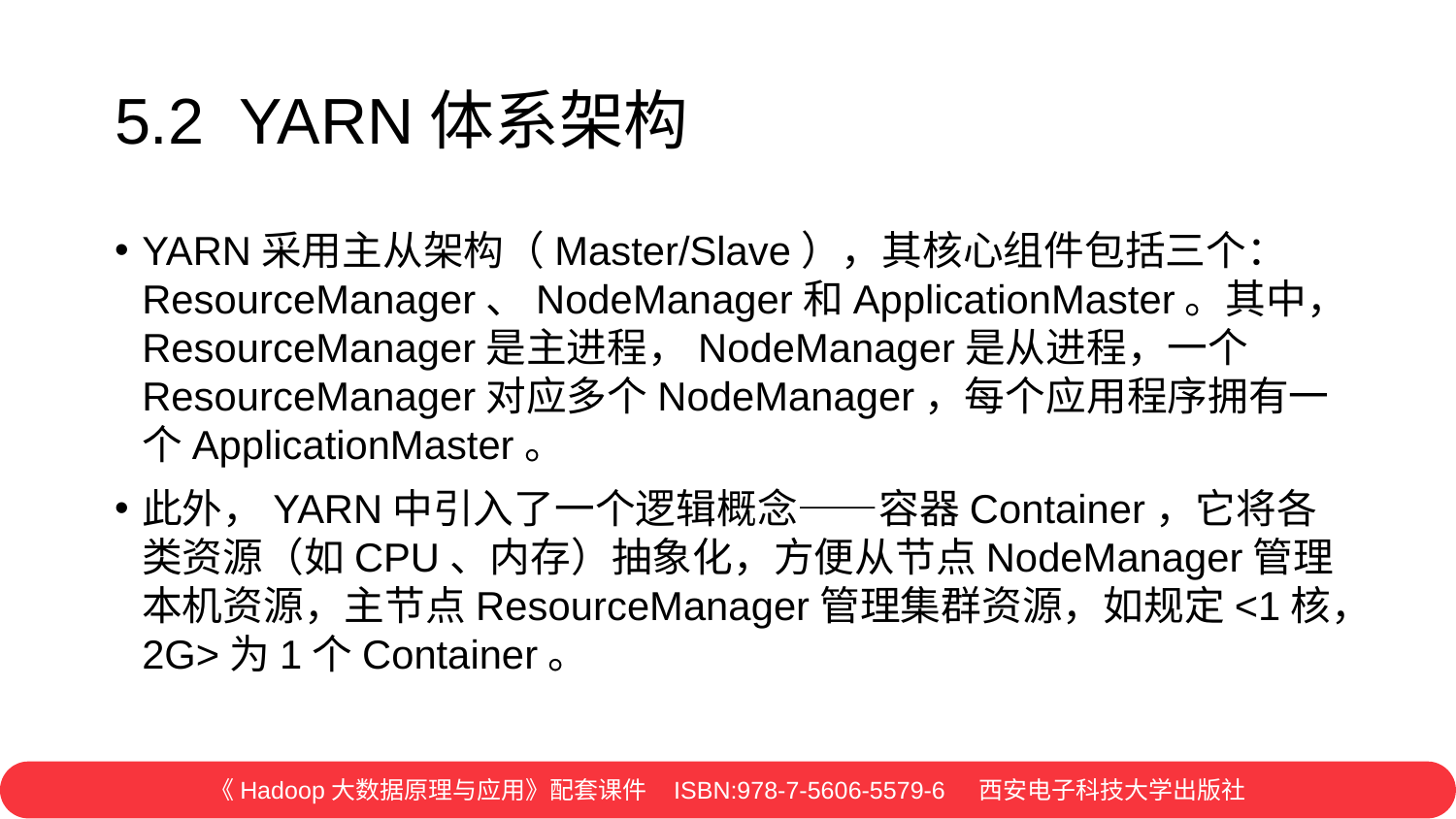

# 5.2  YARN体系架构
YARN采用主从架构（Master/Slave），其核心组件包括三个：ResourceManager、NodeManager和ApplicationMaster。其中，ResourceManager是主进程，NodeManager是从进程，一个ResourceManager对应多个NodeManager，每个应用程序拥有一个ApplicationMaster。
此外，YARN中引入了一个逻辑概念——容器Container，它将各类资源（如CPU、内存）抽象化，方便从节点NodeManager管理本机资源，主节点ResourceManager管理集群资源，如规定<1核，2G>为1个Container。